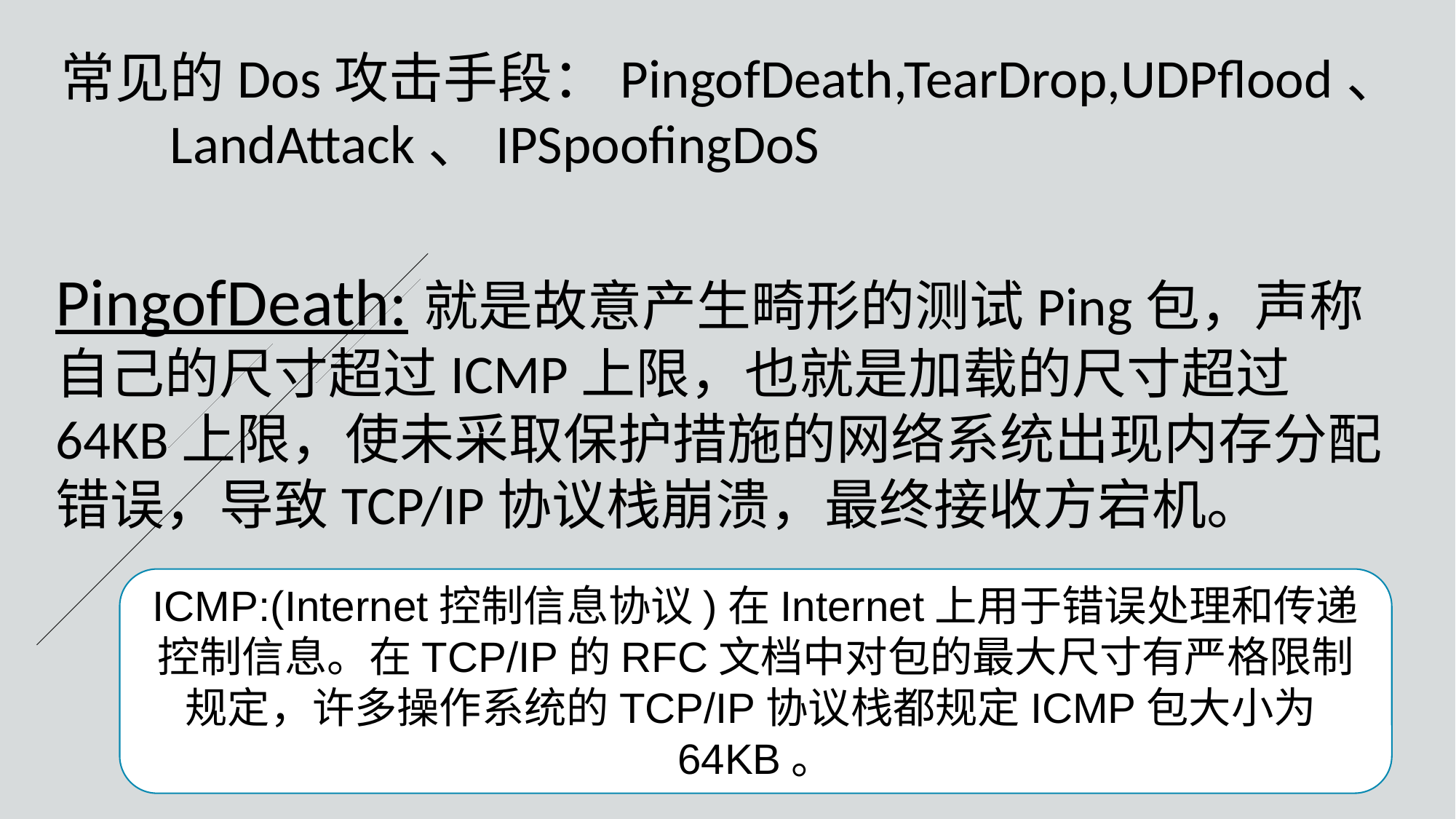

常见的Dos攻击手段：PingofDeath,TearDrop,UDPflood、	LandAttack、IPSpoofingDoS
PingofDeath:就是故意产生畸形的测试Ping包，声称自己的尺寸超过ICMP上限，也就是加载的尺寸超过64KB上限，使未采取保护措施的网络系统出现内存分配错误，导致TCP/IP协议栈崩溃，最终接收方宕机。
ICMP:(Internet控制信息协议)在Internet上用于错误处理和传递控制信息。在TCP/IP的RFC文档中对包的最大尺寸有严格限制规定，许多操作系统的TCP/IP协议栈都规定ICMP包大小为64KB。